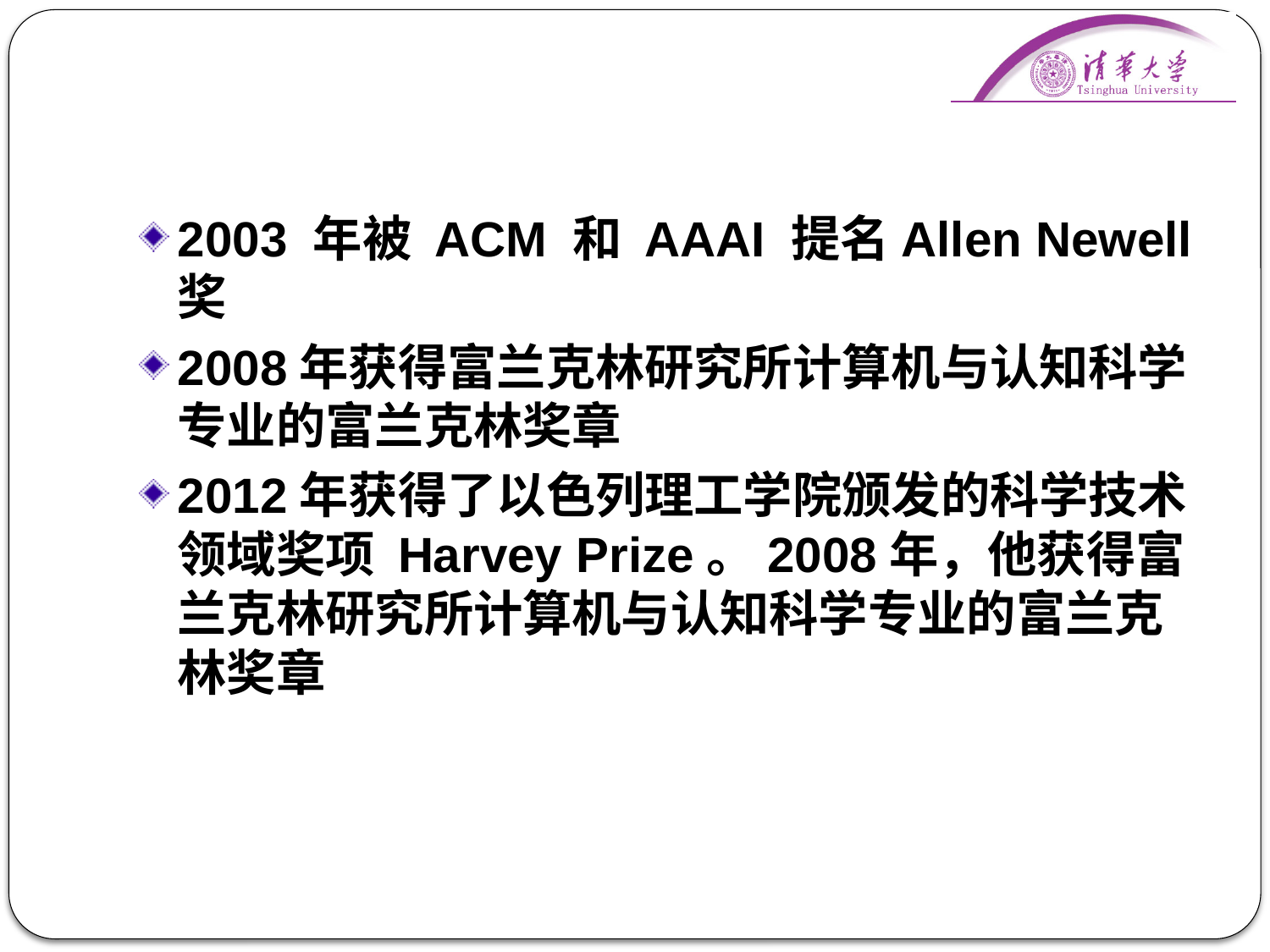

#
2003 年被 ACM 和 AAAI 提名Allen Newell 奖
2008年获得富兰克林研究所计算机与认知科学专业的富兰克林奖章
2012年获得了以色列理工学院颁发的科学技术领域奖项 Harvey Prize。2008年，他获得富兰克林研究所计算机与认知科学专业的富兰克林奖章
86